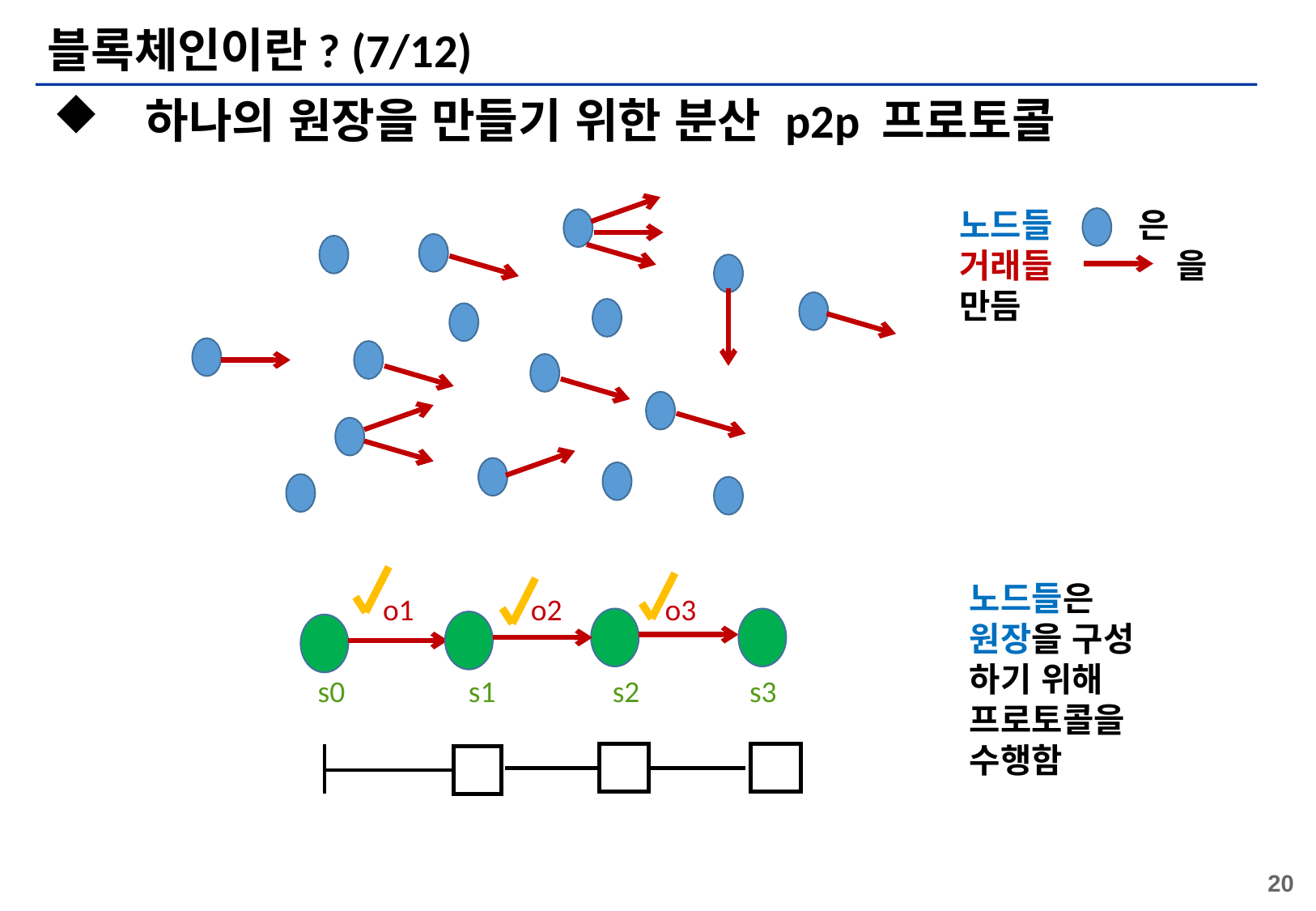

# 블록체인이란? (7/12)
 하나의 원장을 만들기 위한 분산 p2p 프로토콜

노드들         은
거래들             을
만듬

노드들은
원장을 구성
하기 위해
프로토콜을
수행함
o1                 o2               o3

s0                  s1                 s2                s3